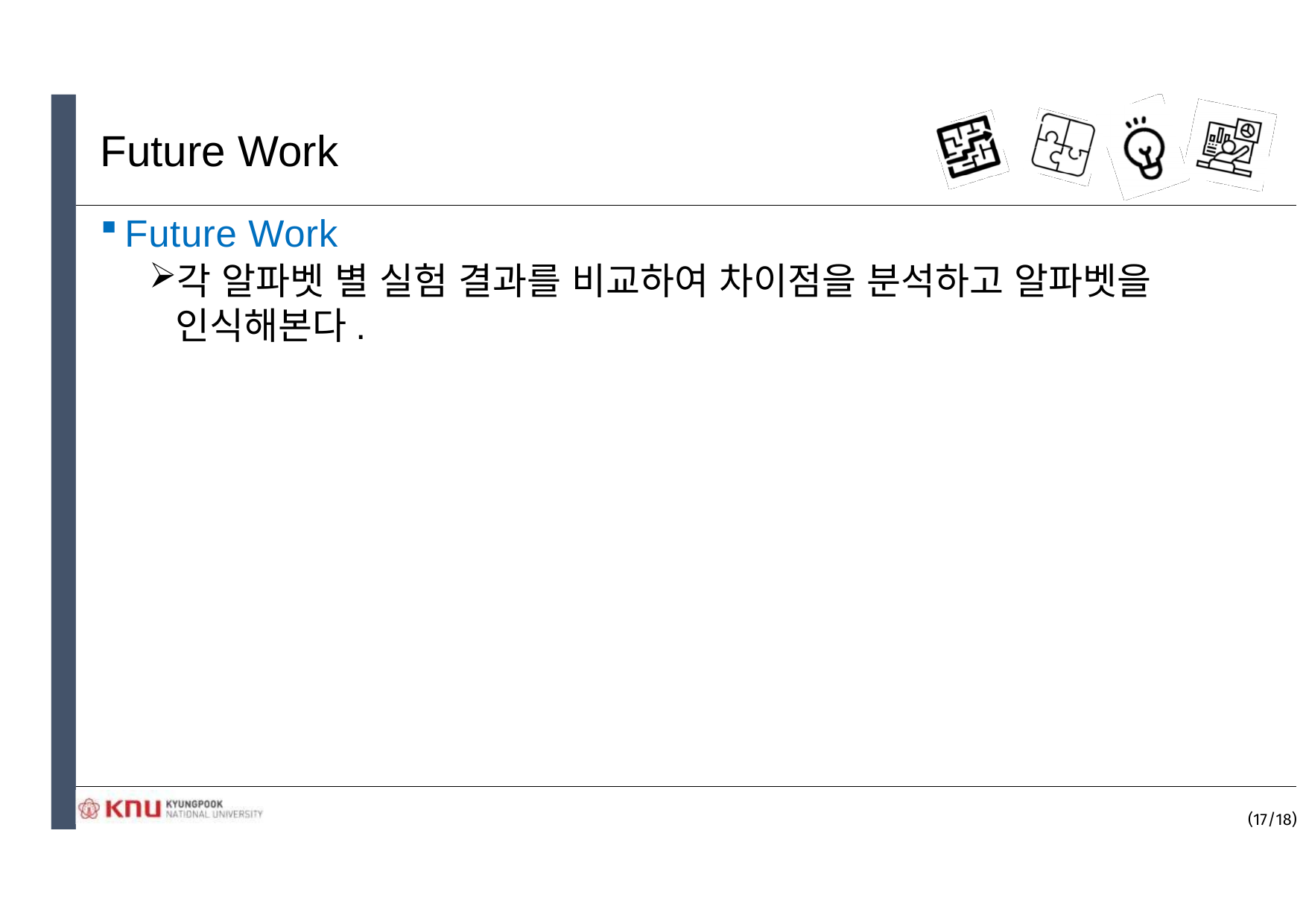

# Future Work
Future Work
각 알파벳 별 실험 결과를 비교하여 차이점을 분석하고 알파벳을 인식해본다.

(17/18)